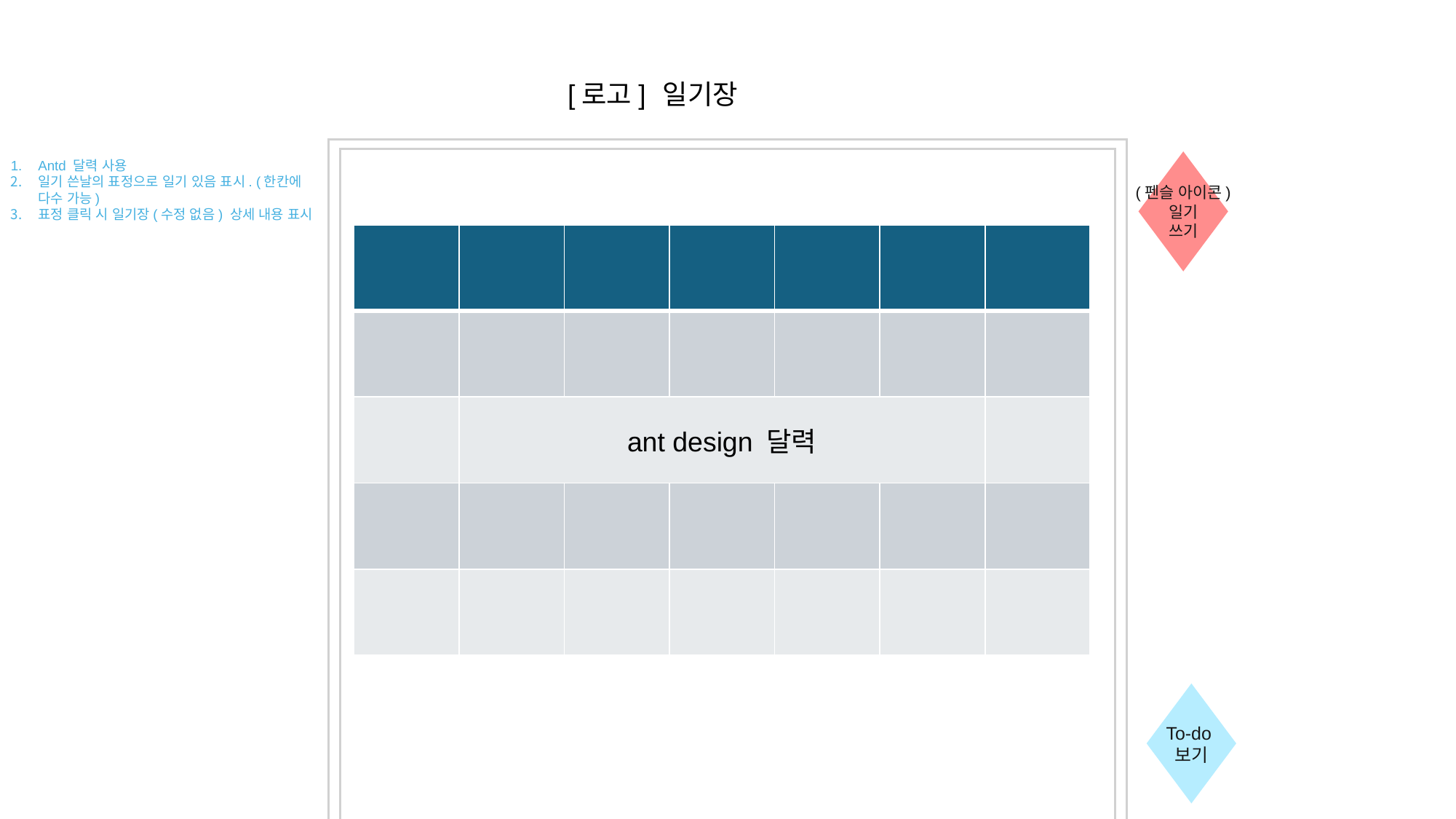

[로고]
일기장

Antd 달력 사용
일기 쓴날의 표정으로 일기 있음 표시. (한칸에 다수 가능)
표정 클릭 시 일기장(수정 없음) 상세 내용 표시
(펜슬 아이콘)
일기
쓰기
|  |  |  |  |  |  |  |
| --- | --- | --- | --- | --- | --- | --- |
|  |  |  |  |  |  |  |
|  | ant design 달력 |  |  |  |  |  |
|  |  |  |  |  |  |  |
|  |  |  |  |  |  |  |
To-do
보기